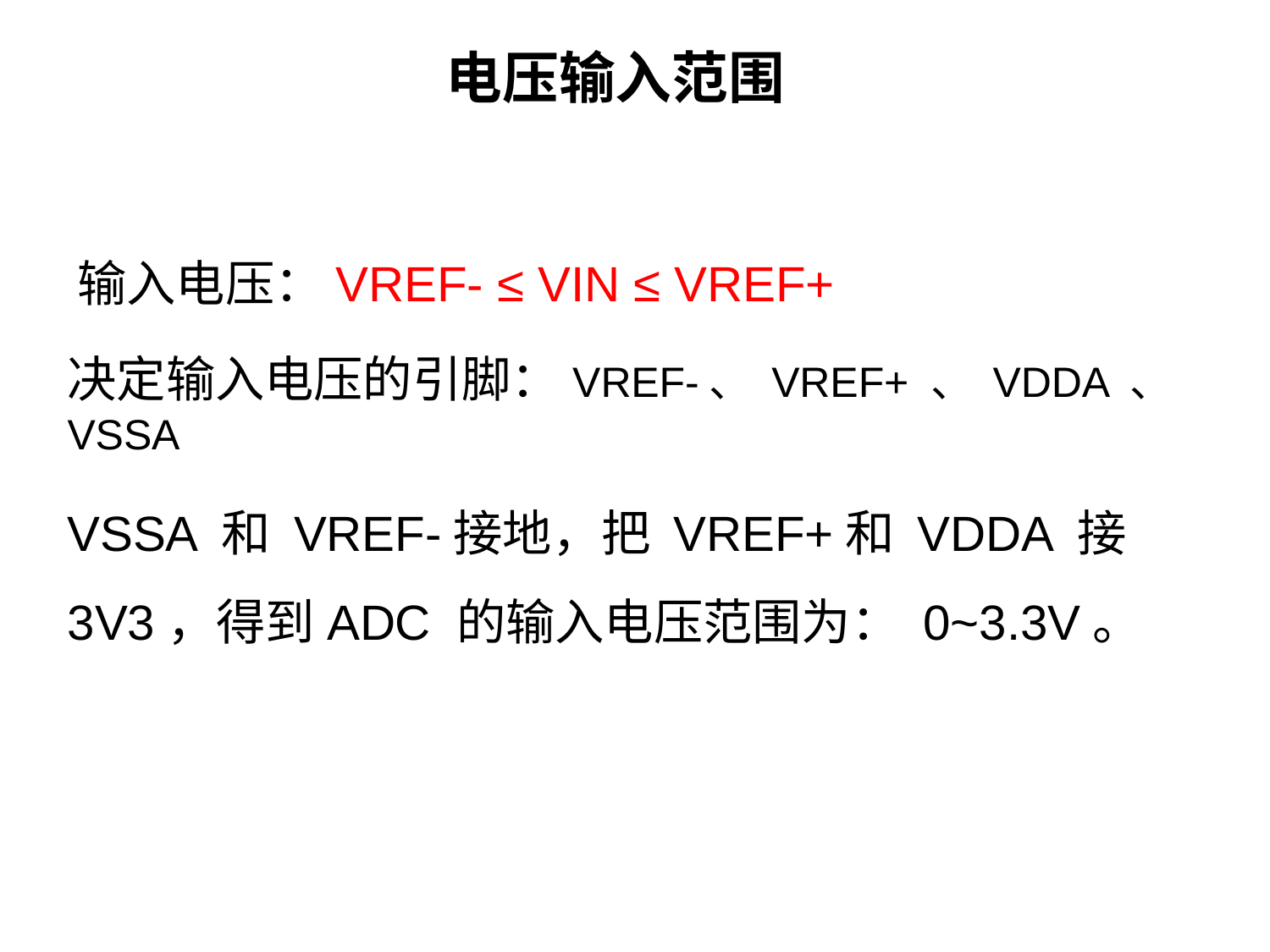

电压输入范围
输入电压：VREF- ≤ VIN ≤ VREF+
决定输入电压的引脚：VREF-、 VREF+ 、 VDDA 、 VSSA
VSSA 和 VREF-接地，把 VREF+和 VDDA 接 3V3，得到ADC 的输入电压范围为： 0~3.3V。